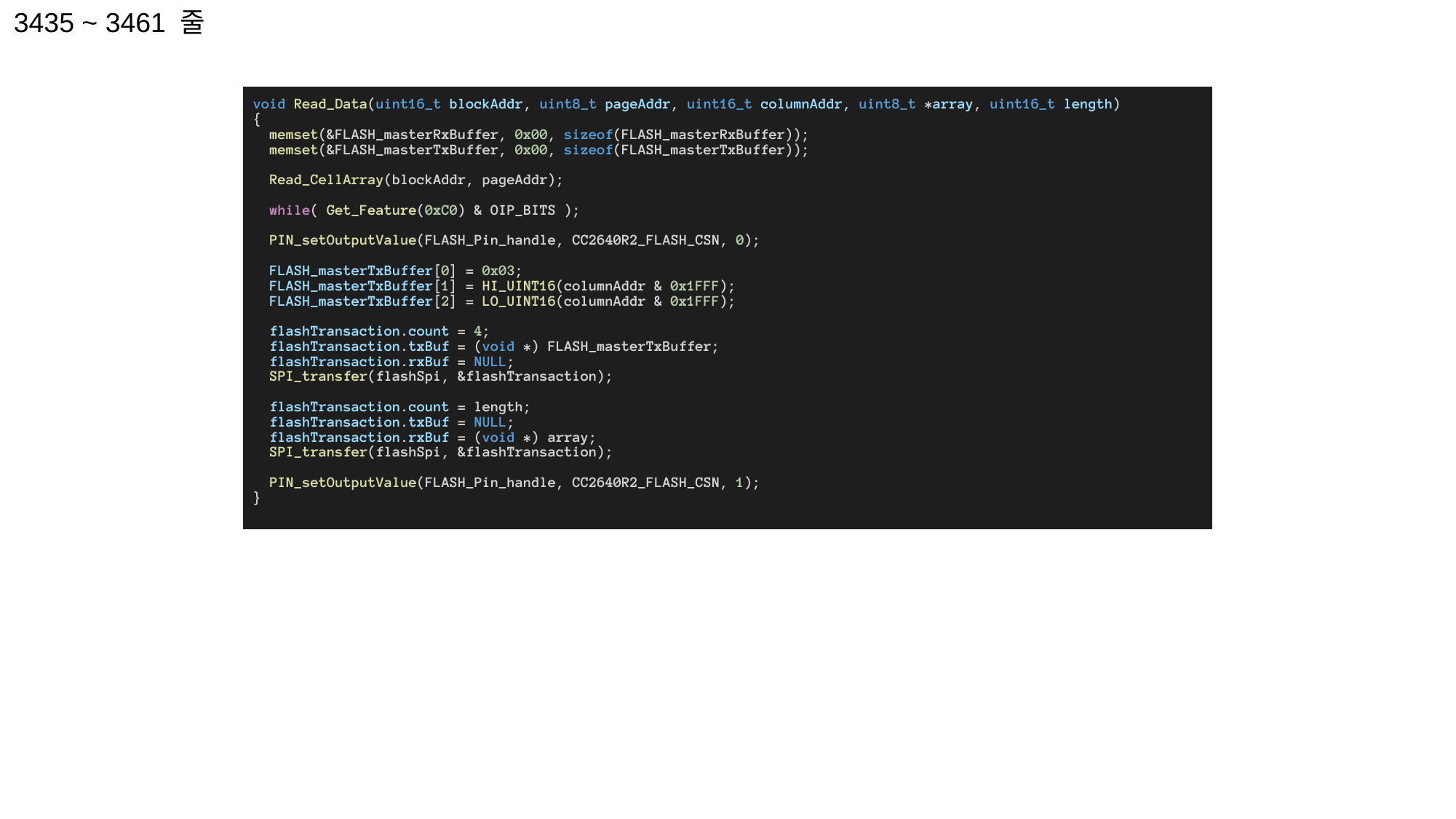

3435 ~ 3461 줄
| void Read\_Data(uint16\_t blockAddr, uint8\_t pageAddr, uint16\_t columnAddr, uint8\_t \*array, uint16\_t length) {   memset(&FLASH\_masterRxBuffer, 0x00, sizeof(FLASH\_masterRxBuffer));   memset(&FLASH\_masterTxBuffer, 0x00, sizeof(FLASH\_masterTxBuffer));      Read\_CellArray(blockAddr, pageAddr);      while( Get\_Feature(0xC0) & OIP\_BITS );        PIN\_setOutputValue(FLASH\_Pin\_handle, CC2640R2\_FLASH\_CSN, 0);   FLASH\_masterTxBuffer[0] = 0x03;   FLASH\_masterTxBuffer[1] = HI\_UINT16(columnAddr & 0x1FFF);   FLASH\_masterTxBuffer[2] = LO\_UINT16(columnAddr & 0x1FFF);      flashTransaction.count = 4;   flashTransaction.txBuf = (void \*) FLASH\_masterTxBuffer;   flashTransaction.rxBuf = NULL;    SPI\_transfer(flashSpi, &flashTransaction);          flashTransaction.count = length;   flashTransaction.txBuf = NULL;   flashTransaction.rxBuf = (void \*) array;    SPI\_transfer(flashSpi, &flashTransaction);        PIN\_setOutputValue(FLASH\_Pin\_handle, CC2640R2\_FLASH\_CSN, 1); } |
| --- |